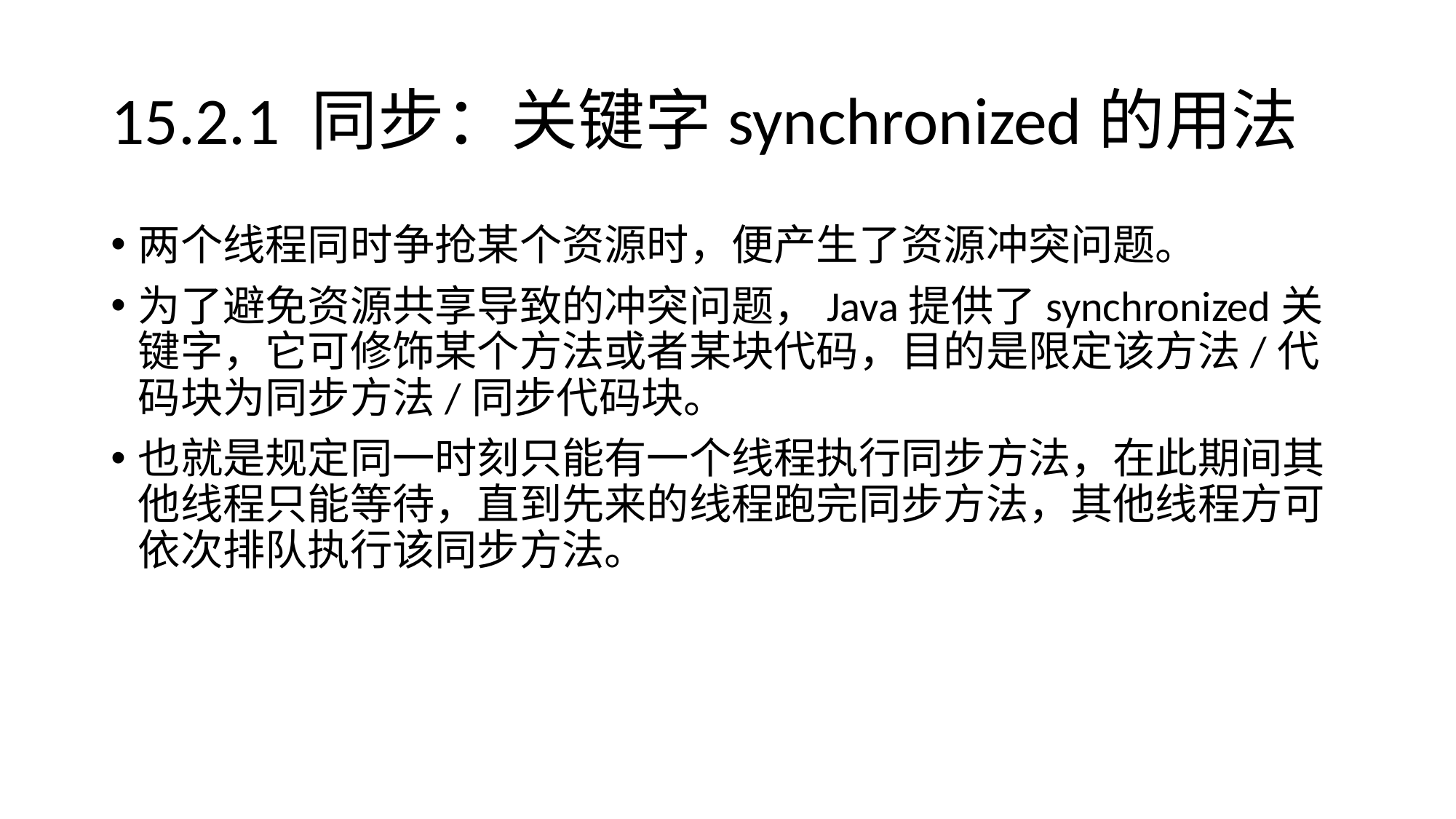

# 15.2.1 同步：关键字synchronized的用法
两个线程同时争抢某个资源时，便产生了资源冲突问题。
为了避免资源共享导致的冲突问题，Java提供了synchronized关键字，它可修饰某个方法或者某块代码，目的是限定该方法/代码块为同步方法/同步代码块。
也就是规定同一时刻只能有一个线程执行同步方法，在此期间其他线程只能等待，直到先来的线程跑完同步方法，其他线程方可依次排队执行该同步方法。